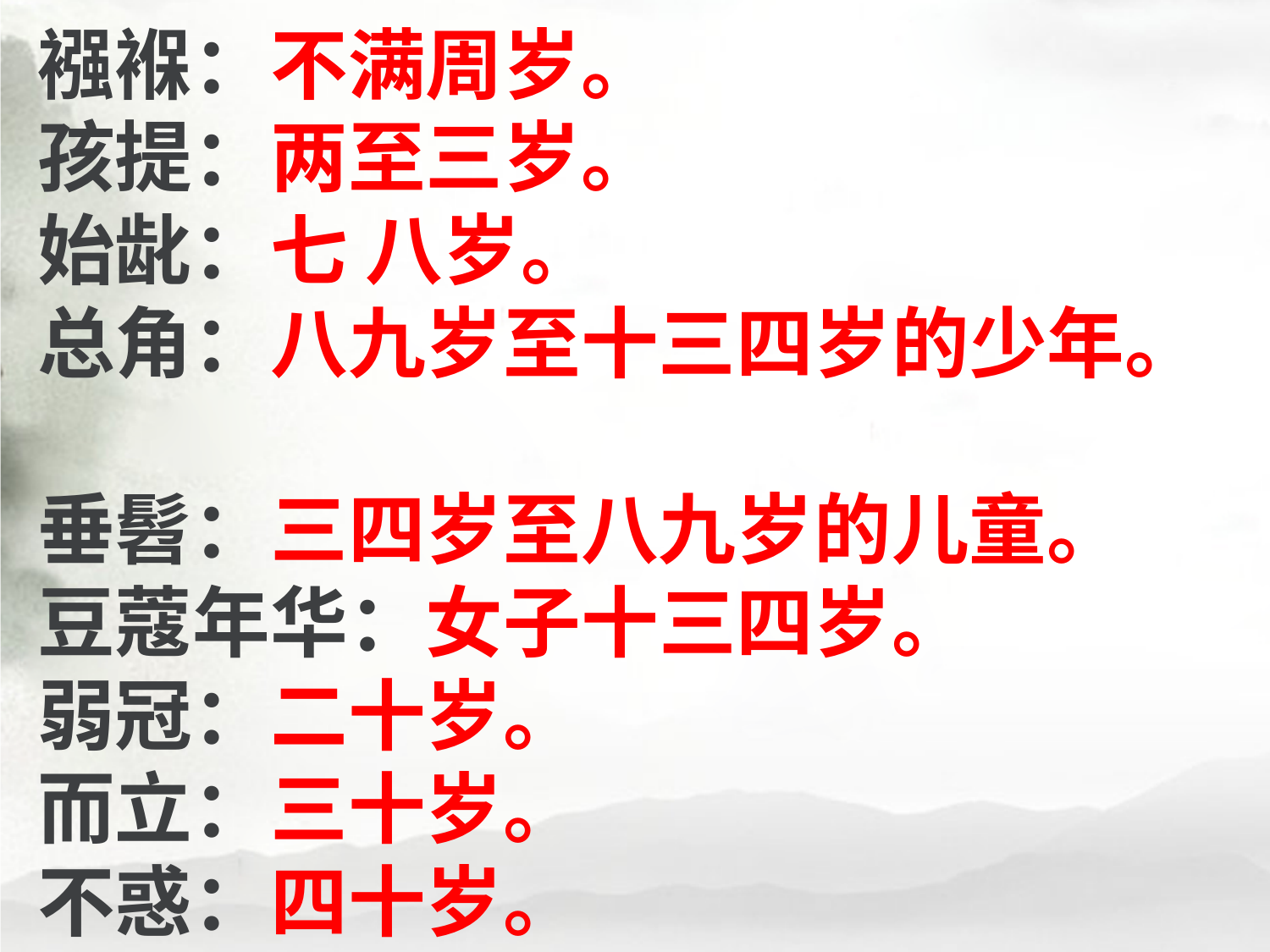

襁褓：不满周岁。
孩提：两至三岁。
始龀：七 八岁。
总角：八九岁至十三四岁的少年。
垂髫：三四岁至八九岁的儿童。
豆蔻年华：女子十三四岁。
弱冠：二十岁。
而立：三十岁。
不惑：四十岁。
天命：五十岁。